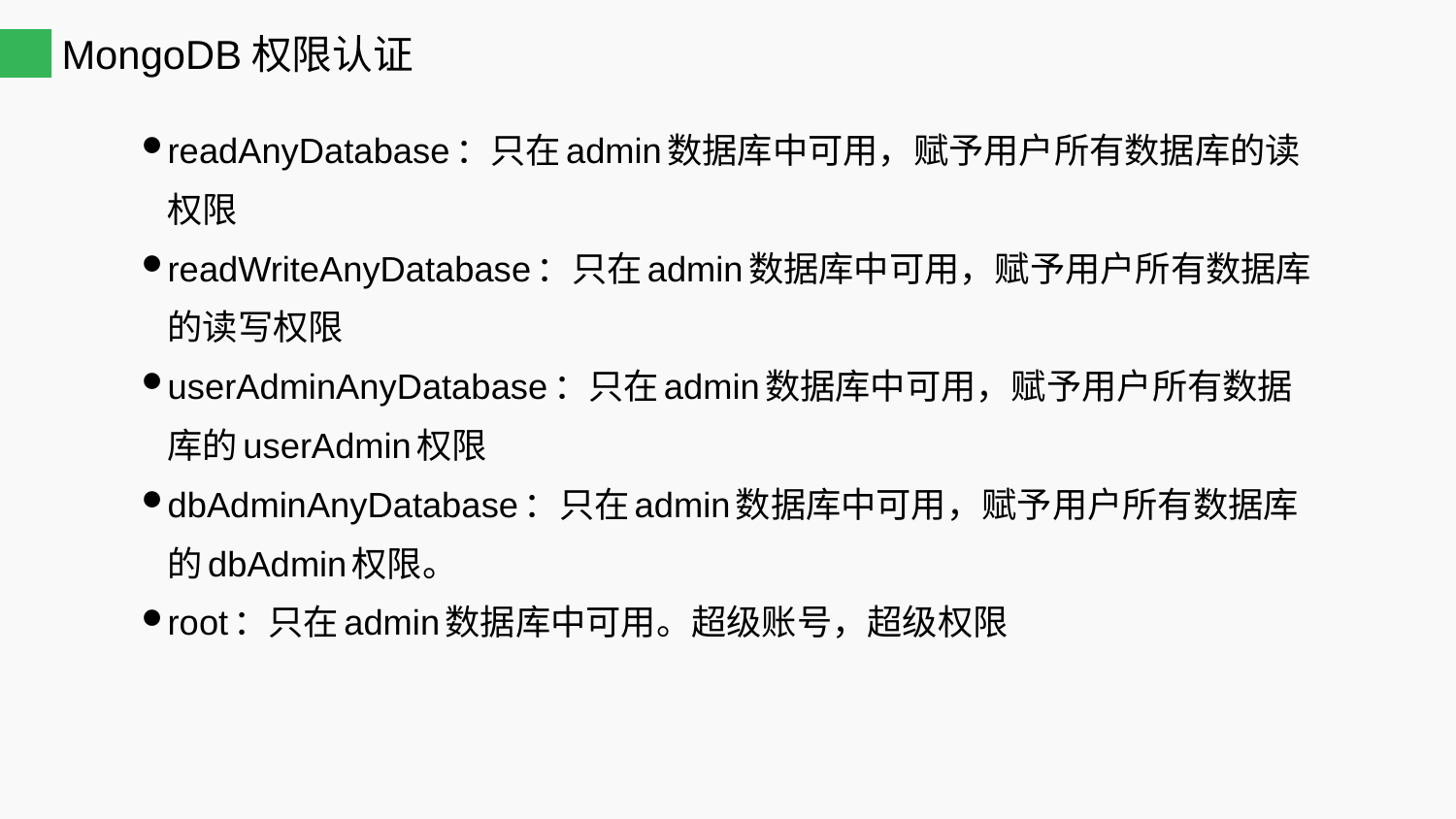

# MongoDB权限认证
readAnyDatabase：只在admin数据库中可用，赋予用户所有数据库的读权限
readWriteAnyDatabase：只在admin数据库中可用，赋予用户所有数据库的读写权限
userAdminAnyDatabase：只在admin数据库中可用，赋予用户所有数据库的userAdmin权限
dbAdminAnyDatabase：只在admin数据库中可用，赋予用户所有数据库的dbAdmin权限。
root：只在admin数据库中可用。超级账号，超级权限